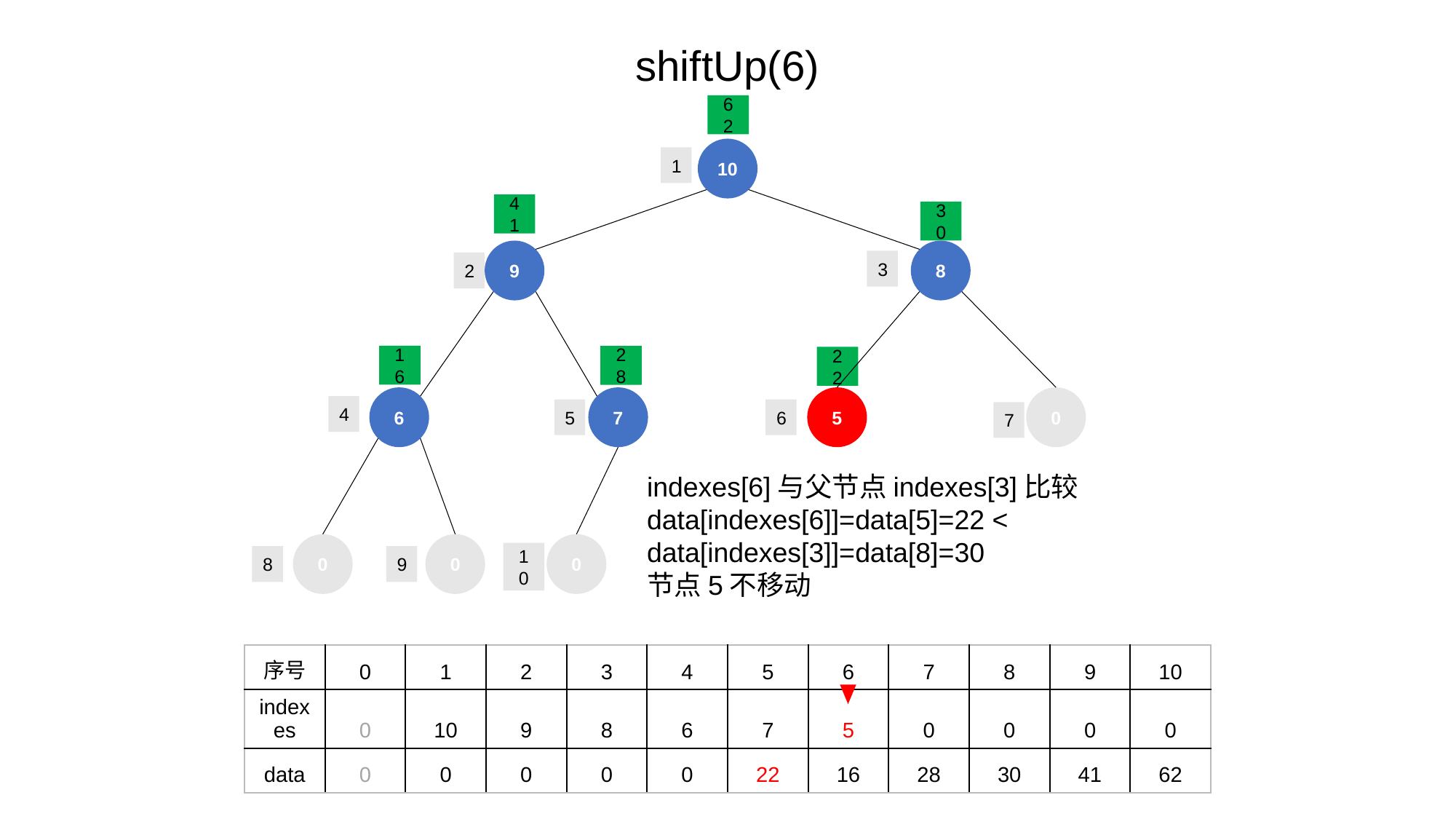

# shiftUp(6)
62
10
1
41
30
9
8
3
2
16
28
22
6
7
5
0
4
5
6
7
indexes[6]与父节点indexes[3]比较
data[indexes[6]]=data[5]=22 < data[indexes[3]]=data[8]=30
节点5不移动
0
0
0
10
8
9
| 序号 | 0 | 1 | 2 | 3 | 4 | 5 | 6 | 7 | 8 | 9 | 10 |
| --- | --- | --- | --- | --- | --- | --- | --- | --- | --- | --- | --- |
| indexes | 0 | 10 | 9 | 8 | 6 | 7 | 5 | 0 | 0 | 0 | 0 |
| data | 0 | 0 | 0 | 0 | 0 | 22 | 16 | 28 | 30 | 41 | 62 |